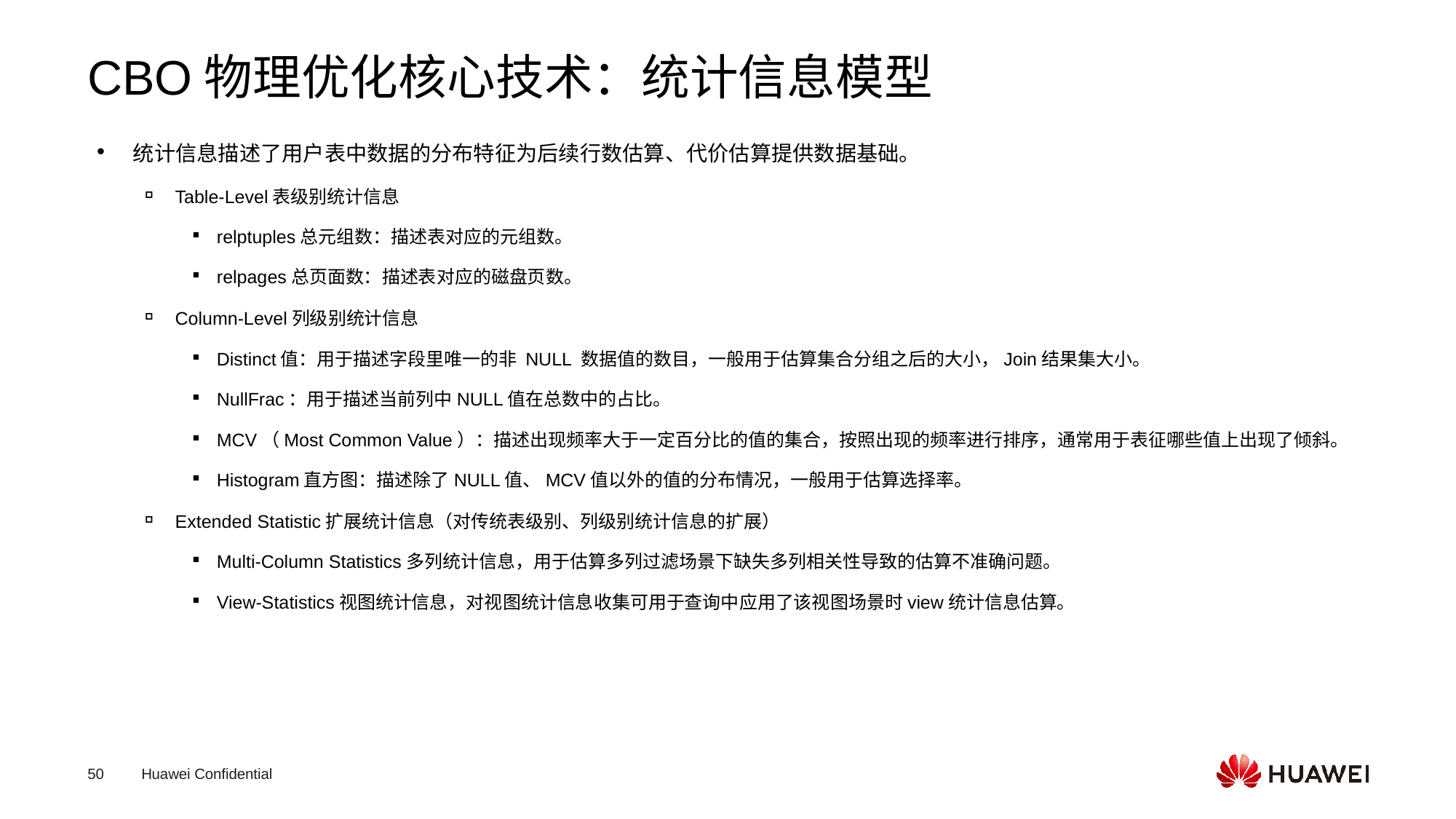

# CBO物理优化核心技术：统计信息模型
统计信息描述了用户表中数据的分布特征为后续行数估算、代价估算提供数据基础。
Table-Level表级别统计信息
relptuples总元组数：描述表对应的元组数。
relpages总页面数：描述表对应的磁盘页数。
Column-Level列级别统计信息
Distinct值：用于描述字段里唯一的非 NULL 数据值的数目，一般用于估算集合分组之后的大小，Join结果集大小。
NullFrac：用于描述当前列中NULL值在总数中的占比。
MCV（Most Common Value）：描述出现频率大于一定百分比的值的集合，按照出现的频率进行排序，通常用于表征哪些值上出现了倾斜。
Histogram直方图：描述除了NULL值、MCV值以外的值的分布情况，一般用于估算选择率。
Extended Statistic扩展统计信息（对传统表级别、列级别统计信息的扩展）
Multi-Column Statistics多列统计信息，用于估算多列过滤场景下缺失多列相关性导致的估算不准确问题。
View-Statistics视图统计信息，对视图统计信息收集可用于查询中应用了该视图场景时view统计信息估算。